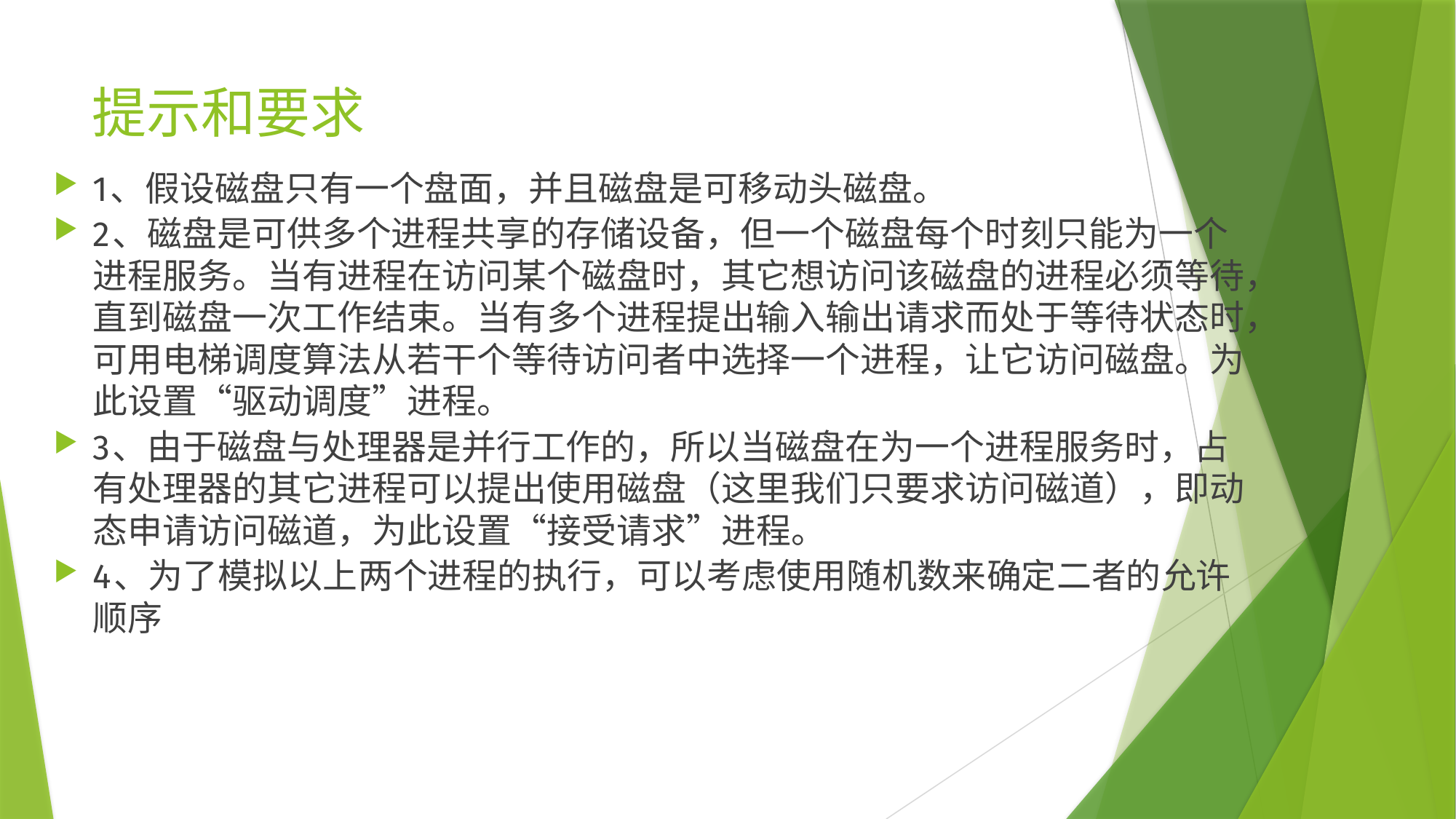

# 提示和要求
1、假设磁盘只有一个盘面，并且磁盘是可移动头磁盘。
2、磁盘是可供多个进程共享的存储设备，但一个磁盘每个时刻只能为一个进程服务。当有进程在访问某个磁盘时，其它想访问该磁盘的进程必须等待，直到磁盘一次工作结束。当有多个进程提出输入输出请求而处于等待状态时，可用电梯调度算法从若干个等待访问者中选择一个进程，让它访问磁盘。为此设置“驱动调度”进程。
3、由于磁盘与处理器是并行工作的，所以当磁盘在为一个进程服务时，占有处理器的其它进程可以提出使用磁盘（这里我们只要求访问磁道），即动态申请访问磁道，为此设置“接受请求”进程。
4、为了模拟以上两个进程的执行，可以考虑使用随机数来确定二者的允许顺序